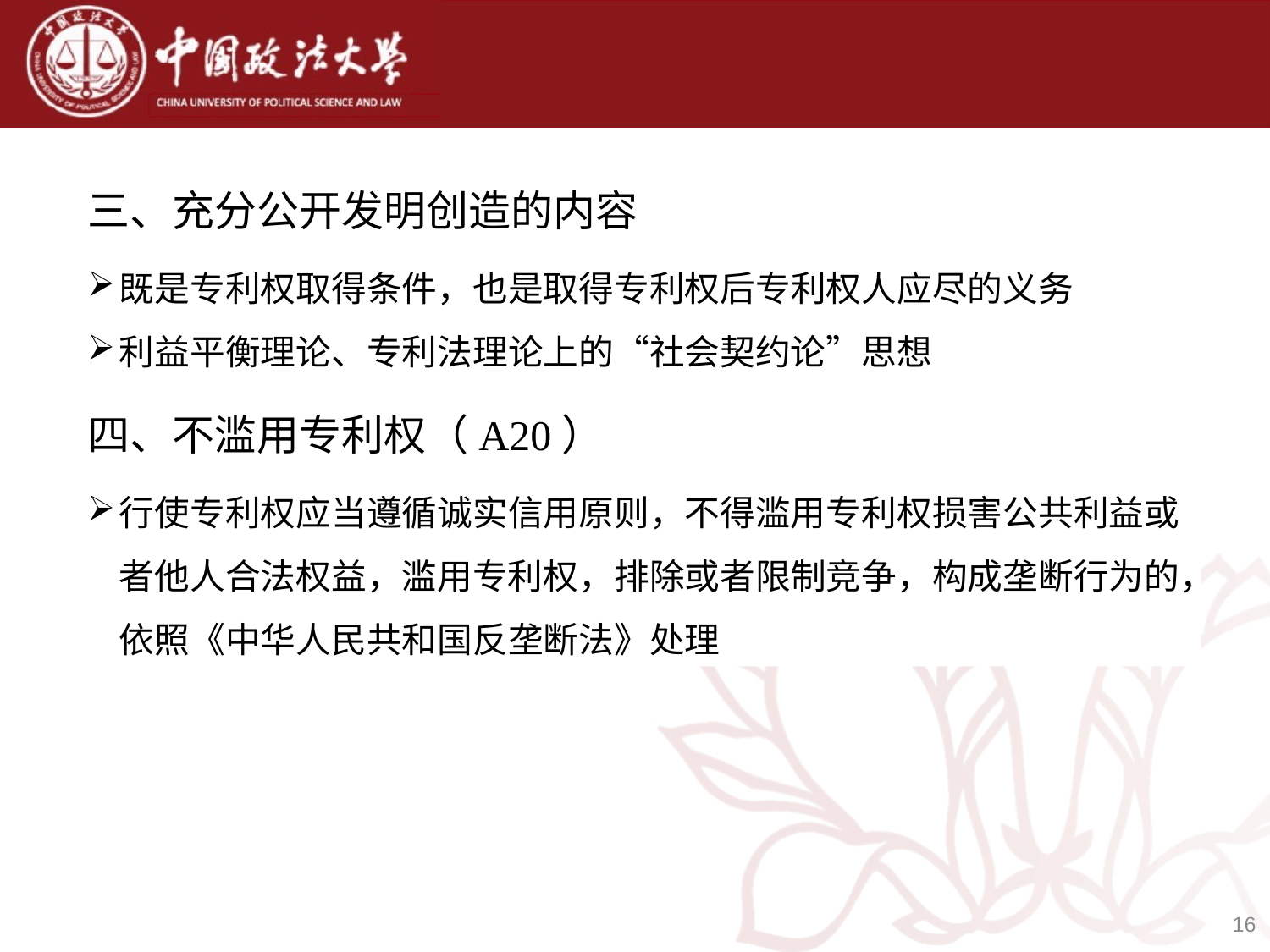

三、充分公开发明创造的内容
既是专利权取得条件，也是取得专利权后专利权人应尽的义务
利益平衡理论、专利法理论上的“社会契约论”思想
四、不滥用专利权（A20）
行使专利权应当遵循诚实信用原则，不得滥用专利权损害公共利益或者他人合法权益，滥用专利权，排除或者限制竞争，构成垄断行为的，依照《中华人民共和国反垄断法》处理
16